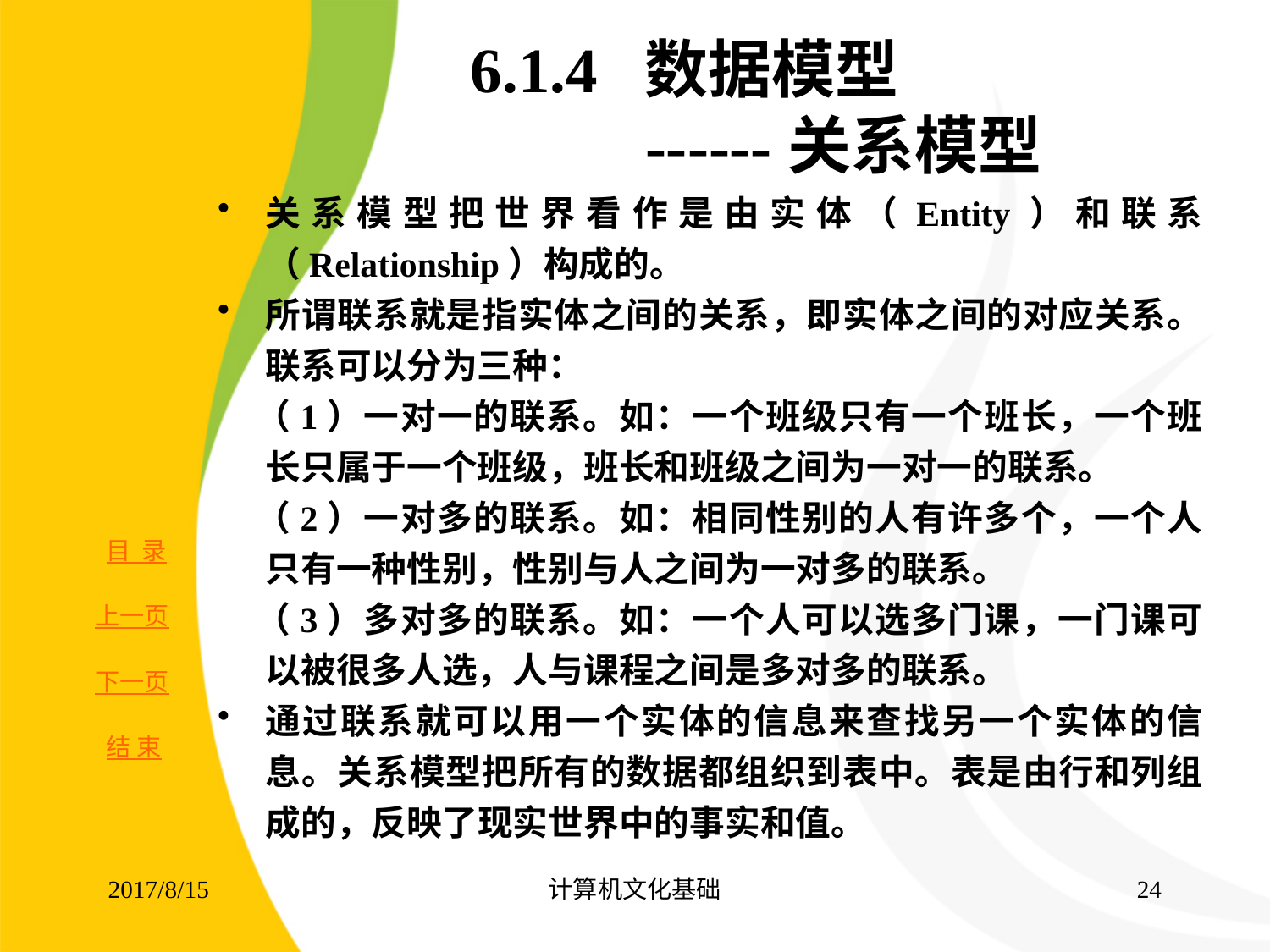

# 6.1.4  数据模型 ------关系模型
关系模型把世界看作是由实体（Entity）和联系（Relationship）构成的。
所谓联系就是指实体之间的关系，即实体之间的对应关系。联系可以分为三种：
   （1）一对一的联系。如：一个班级只有一个班长，一个班长只属于一个班级，班长和班级之间为一对一的联系。
   （2）一对多的联系。如：相同性别的人有许多个，一个人只有一种性别，性别与人之间为一对多的联系。
   （3）多对多的联系。如：一个人可以选多门课，一门课可以被很多人选，人与课程之间是多对多的联系。
通过联系就可以用一个实体的信息来查找另一个实体的信息。关系模型把所有的数据都组织到表中。表是由行和列组成的，反映了现实世界中的事实和值。
2017/8/15
计算机文化基础
24